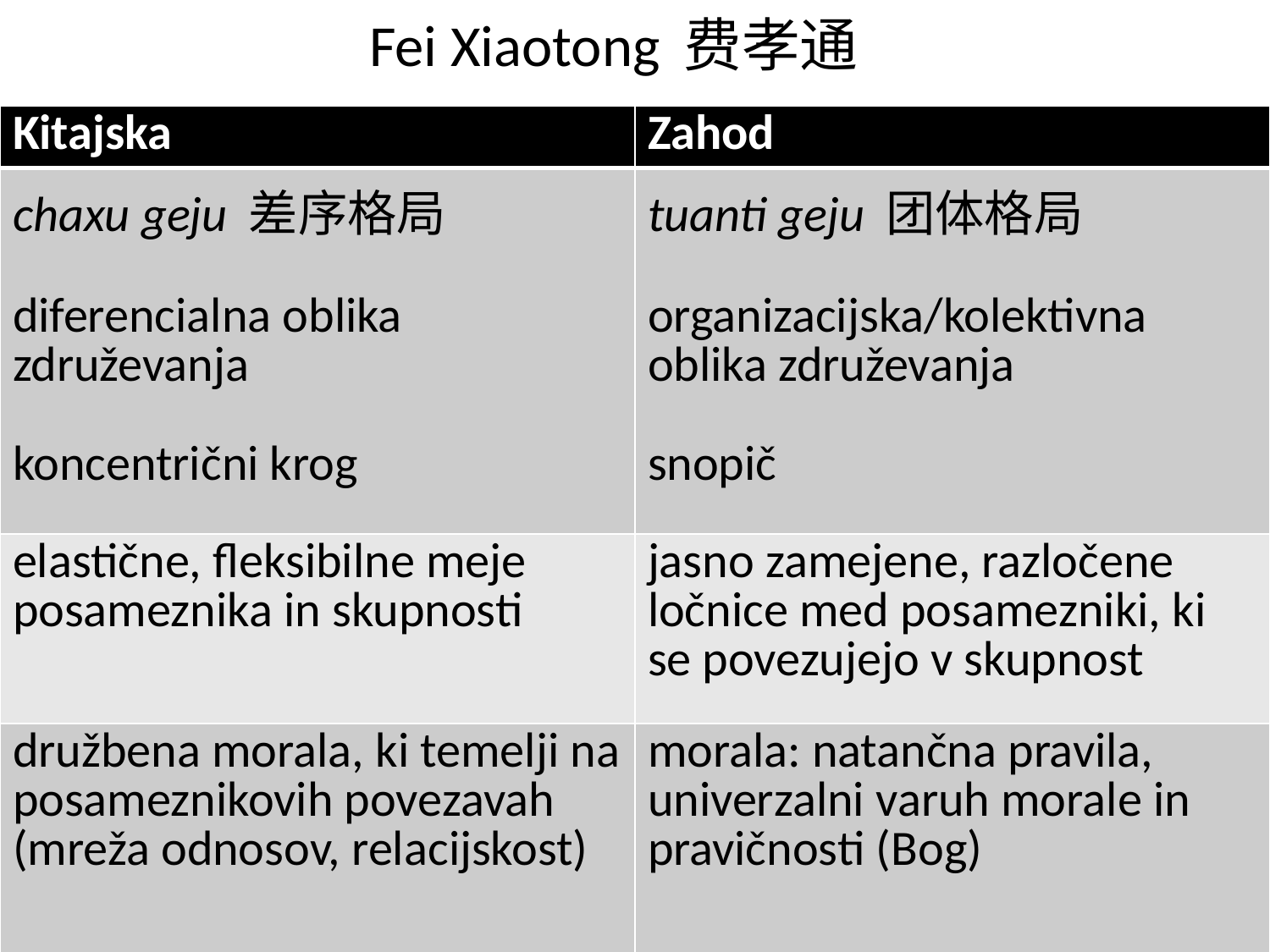

# Fei Xiaotong 费孝通
| Kitajska | Zahod |
| --- | --- |
| chaxu geju 差序格局 diferencialna oblika združevanja koncentrični krog | tuanti geju 团体格局 organizacijska/kolektivna oblika združevanja snopič |
| elastične, fleksibilne meje posameznika in skupnosti | jasno zamejene, razločene ločnice med posamezniki, ki se povezujejo v skupnost |
| družbena morala, ki temelji na posameznikovih povezavah (mreža odnosov, relacijskost) | morala: natančna pravila, univerzalni varuh morale in pravičnosti (Bog) |